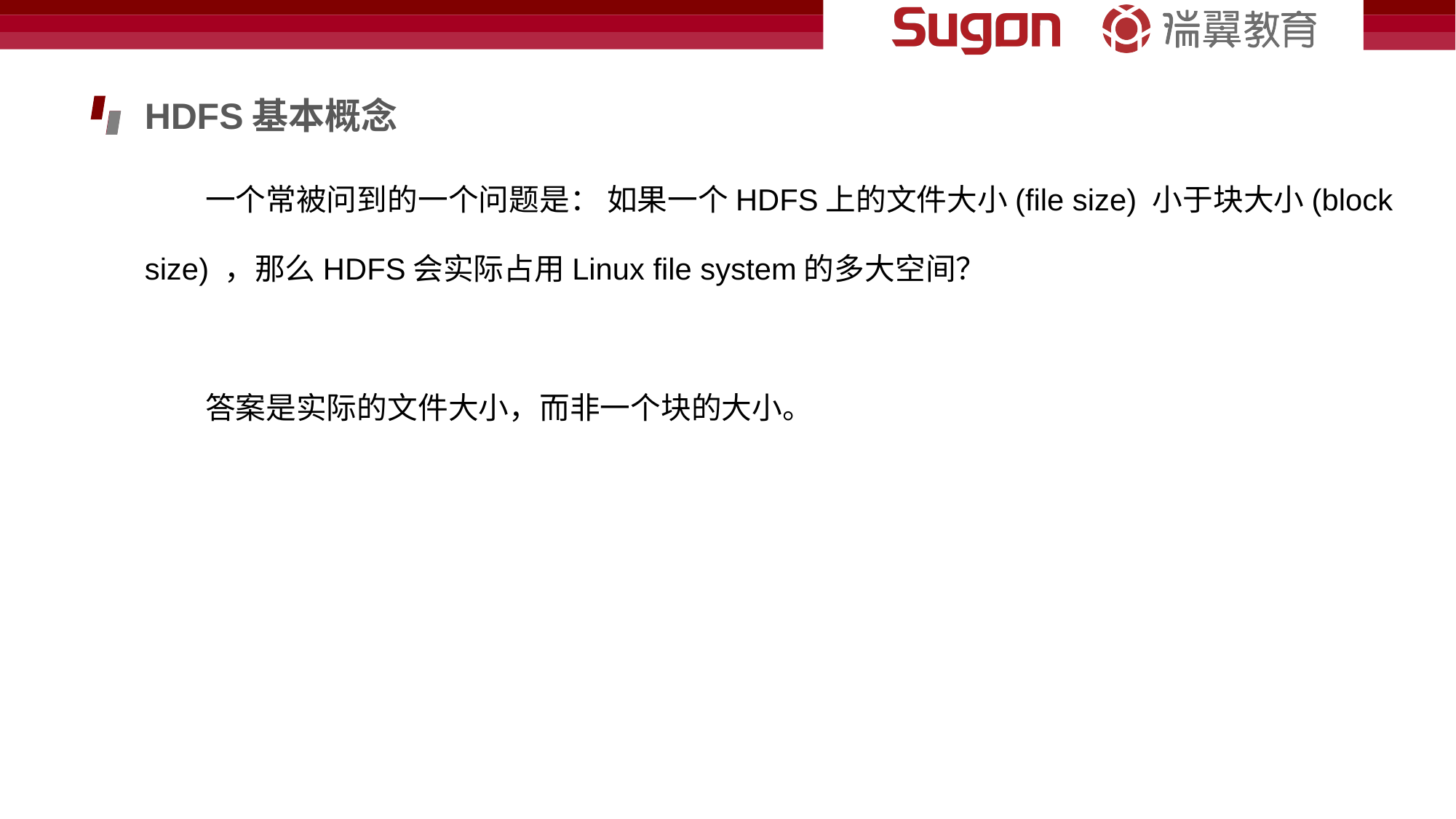

HDFS基本概念

一个常被问到的一个问题是： 如果一个HDFS上的文件大小(file size) 小于块大小(block size) ，那么HDFS会实际占用Linux file system的多大空间？

答案是实际的文件大小，而非一个块的大小。